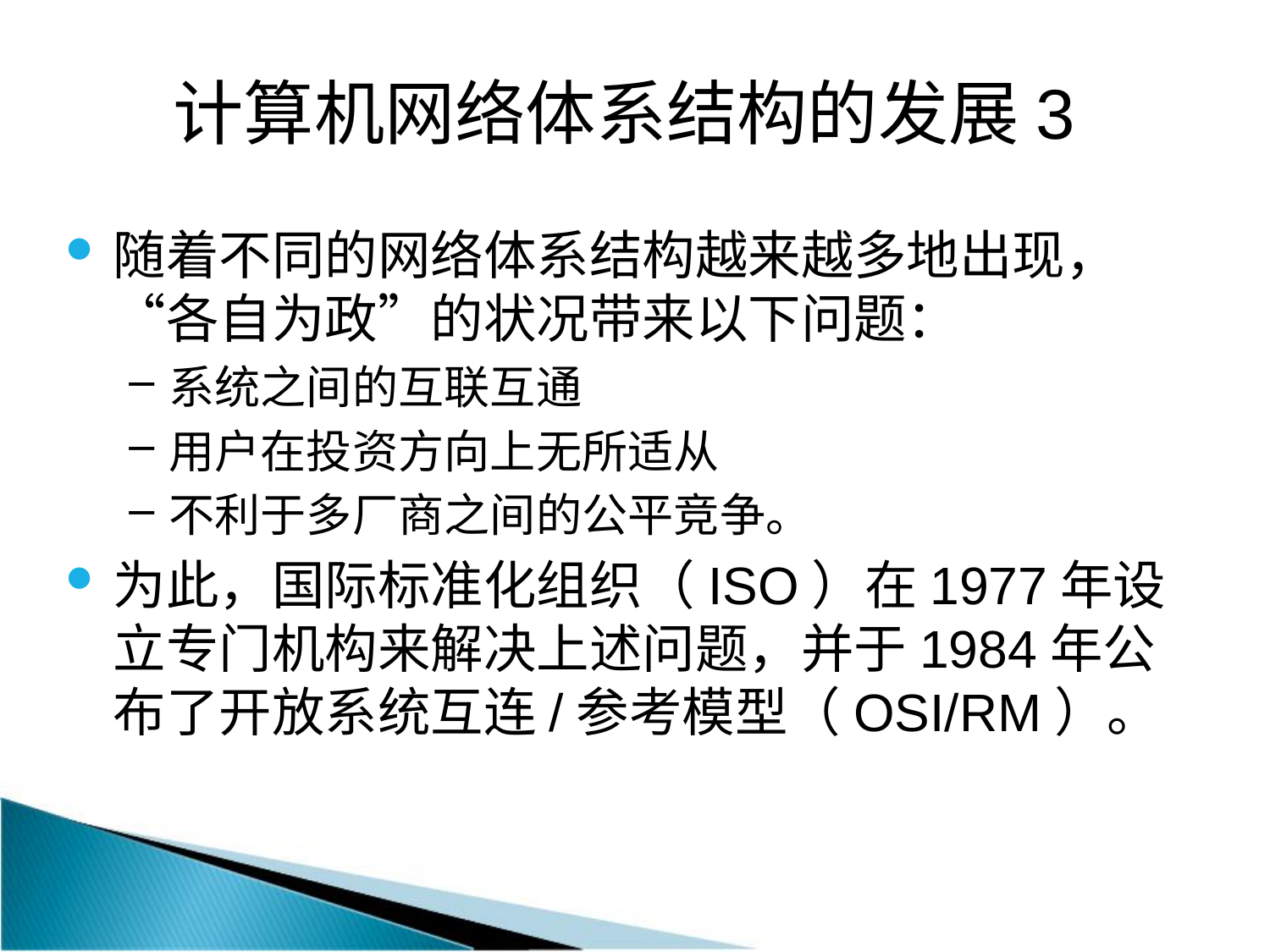

# 计算机网络体系结构的发展3
随着不同的网络体系结构越来越多地出现， “各自为政”的状况带来以下问题：
系统之间的互联互通
用户在投资方向上无所适从
不利于多厂商之间的公平竞争。
为此，国际标准化组织（ISO）在1977年设立专门机构来解决上述问题，并于1984年公布了开放系统互连/参考模型（OSI/RM）。